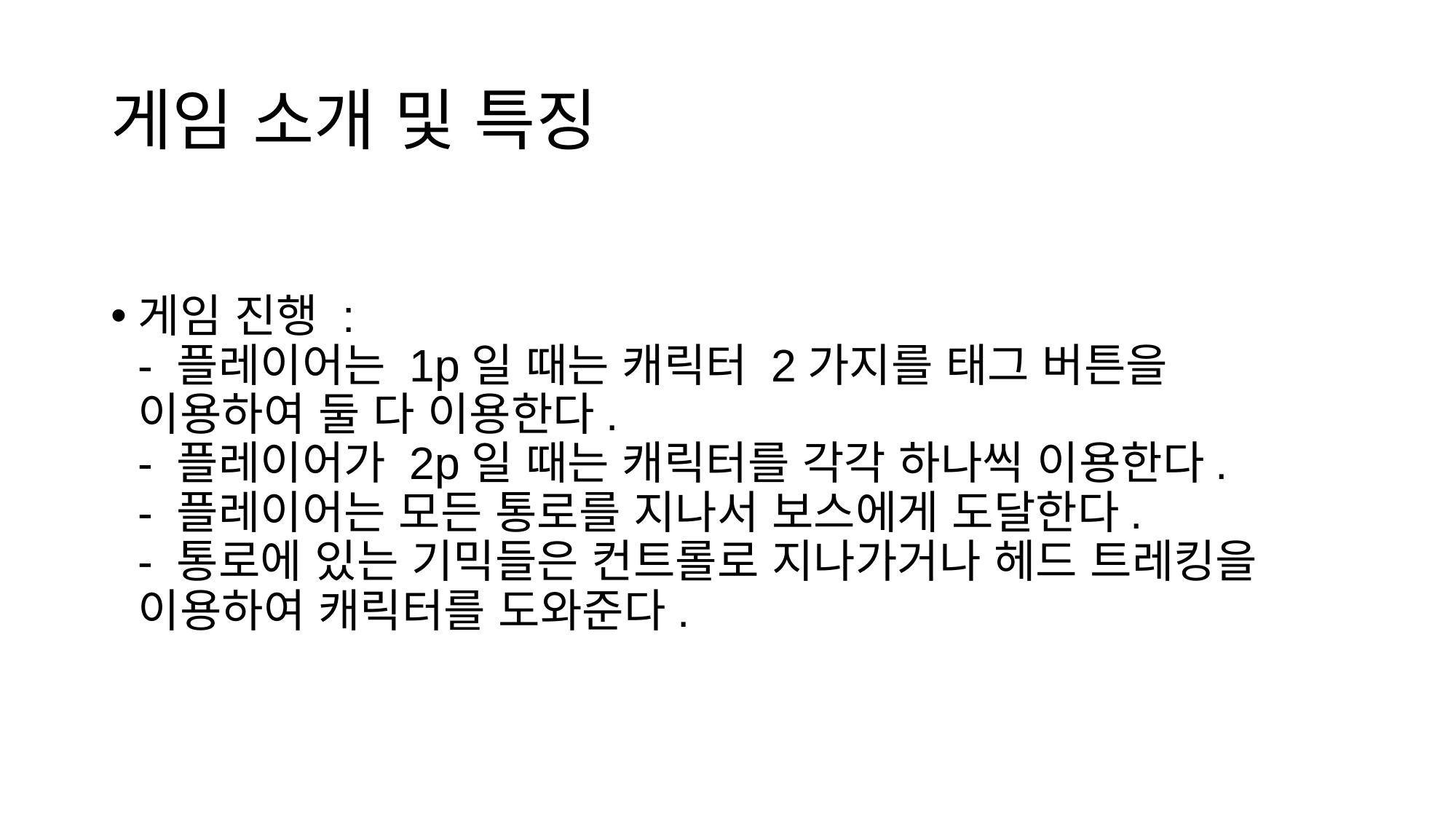

# 게임 소개 및 특징

게임 진행 :
- 플레이어는 1p일 때는 캐릭터 2가지를 태그 버튼을 이용하여 둘 다 이용한다.
- 플레이어가 2p일 때는 캐릭터를 각각 하나씩 이용한다.
- 플레이어는 모든 통로를 지나서 보스에게 도달한다.
- 통로에 있는 기믹들은 컨트롤로 지나가거나 헤드 트레킹을 이용하여 캐릭터를 도와준다.